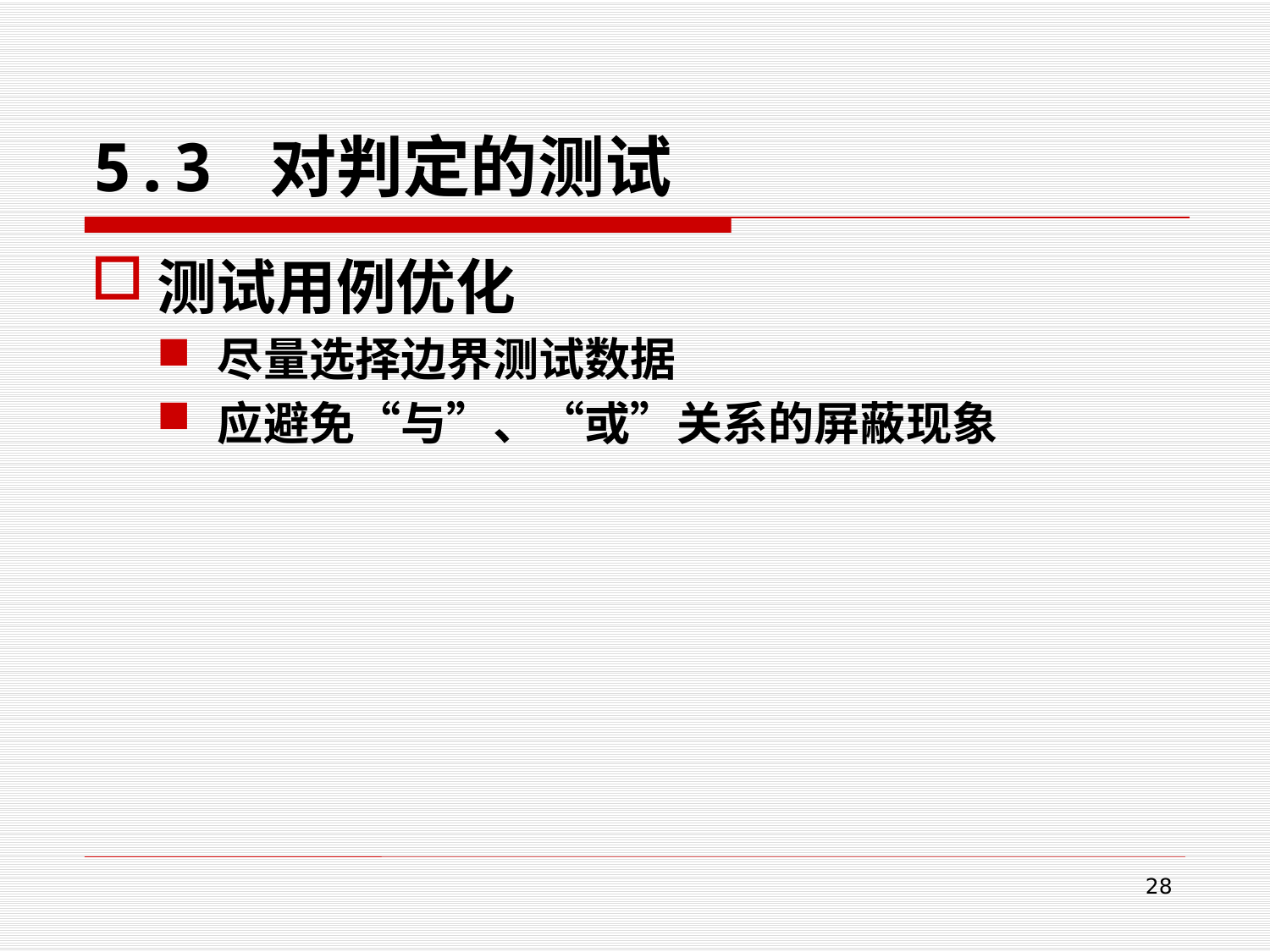

# 5.3 对判定的测试
测试用例优化
尽量选择边界测试数据
应避免“与”、“或”关系的屏蔽现象
28